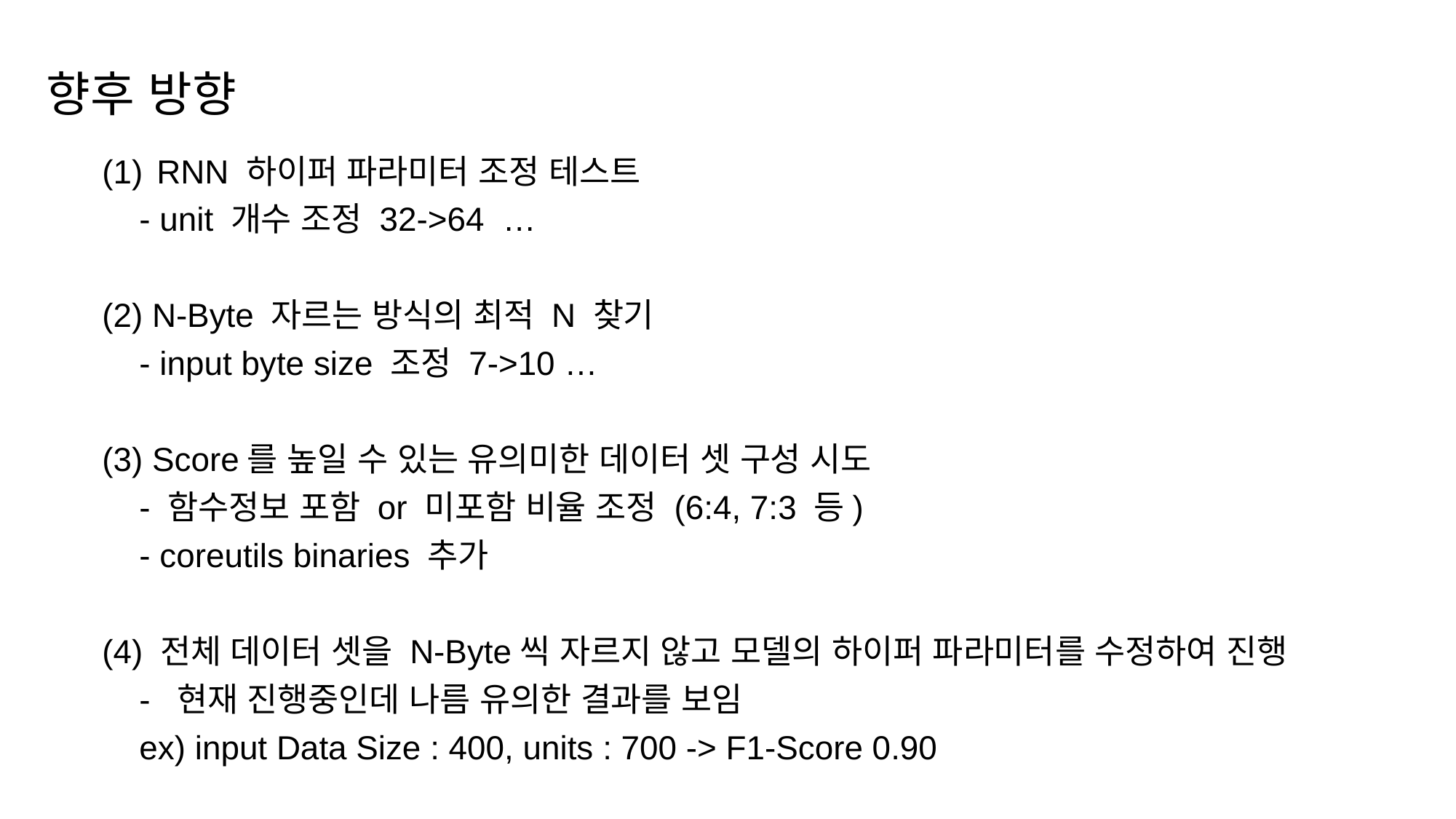

# 향후 방향
RNN 하이퍼 파라미터 조정 테스트
    - unit 개수 조정 32->64  …

(2) N-Byte 자르는 방식의 최적 N 찾기
    - input byte size 조정 7->10 …

(3) Score를 높일 수 있는 유의미한 데이터 셋 구성 시도
    - 함수정보 포함 or 미포함 비율 조정 (6:4, 7:3 등)
    - coreutils binaries 추가

(4) 전체 데이터 셋을 N-Byte씩 자르지 않고 모델의 하이퍼 파라미터를 수정하여 진행
    -  현재 진행중인데 나름 유의한 결과를 보임
    ex) input Data Size : 400, units : 700 -> F1-Score 0.90